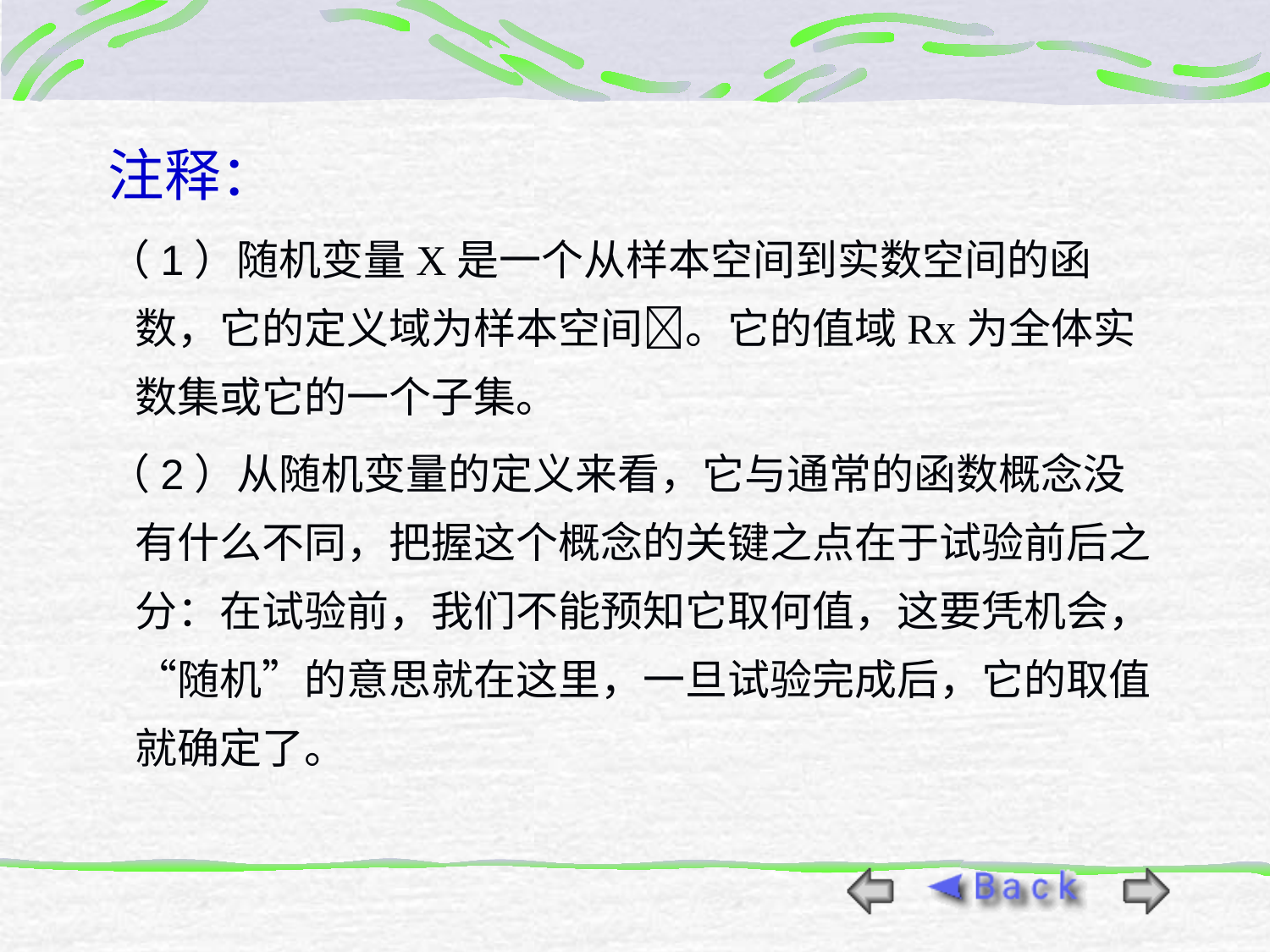

注释：
（1）随机变量X是一个从样本空间到实数空间的函数，它的定义域为样本空间Ω。它的值域Rx为全体实数集或它的一个子集。
（2）从随机变量的定义来看，它与通常的函数概念没有什么不同，把握这个概念的关键之点在于试验前后之分：在试验前，我们不能预知它取何值，这要凭机会，“随机”的意思就在这里，一旦试验完成后，它的取值就确定了。